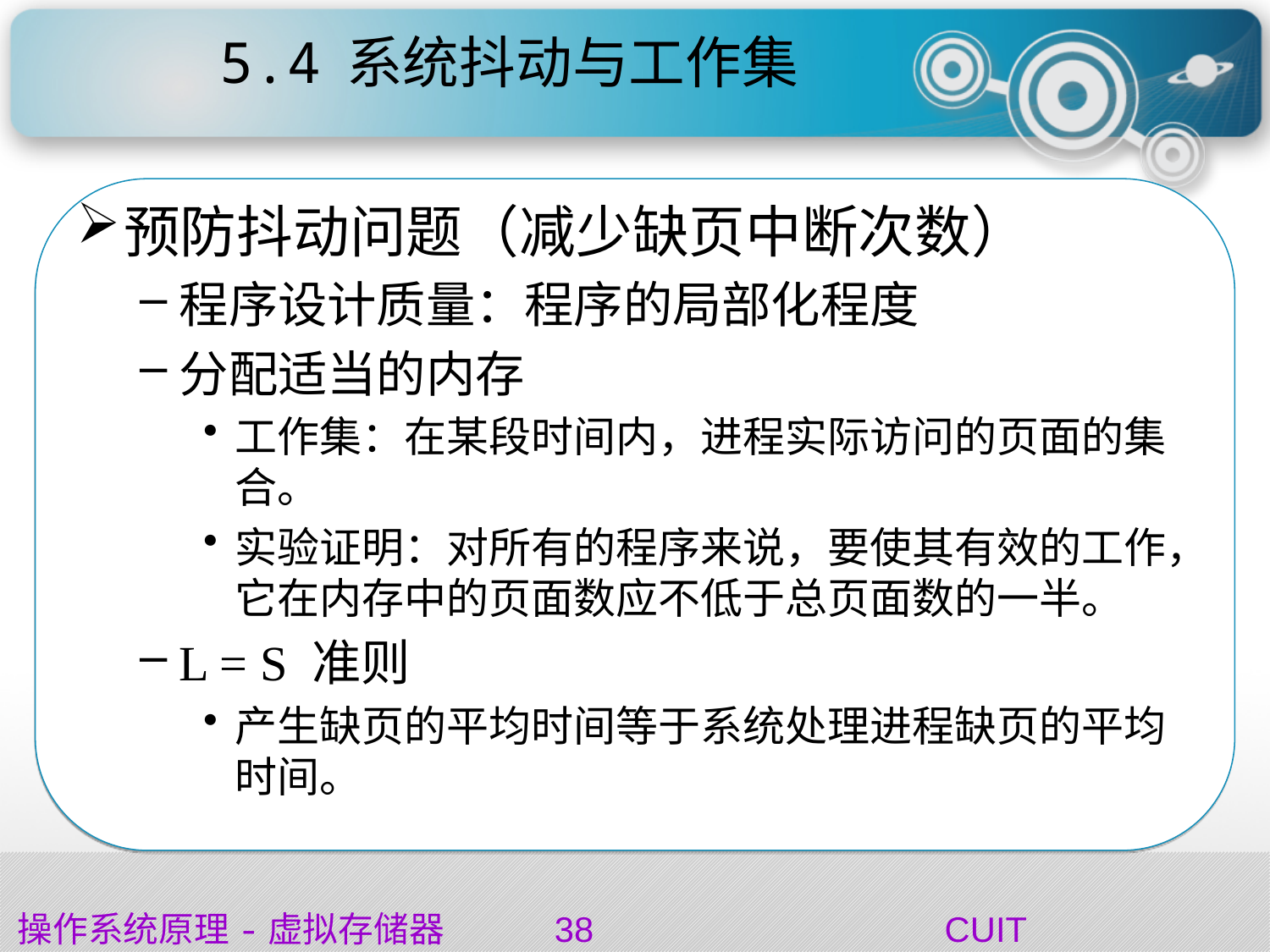

# 5.4	系统抖动与工作集
预防抖动问题（减少缺页中断次数）
程序设计质量：程序的局部化程度
分配适当的内存
工作集：在某段时间内，进程实际访问的页面的集合。
实验证明：对所有的程序来说，要使其有效的工作，它在内存中的页面数应不低于总页面数的一半。
L = S 准则
产生缺页的平均时间等于系统处理进程缺页的平均时间。